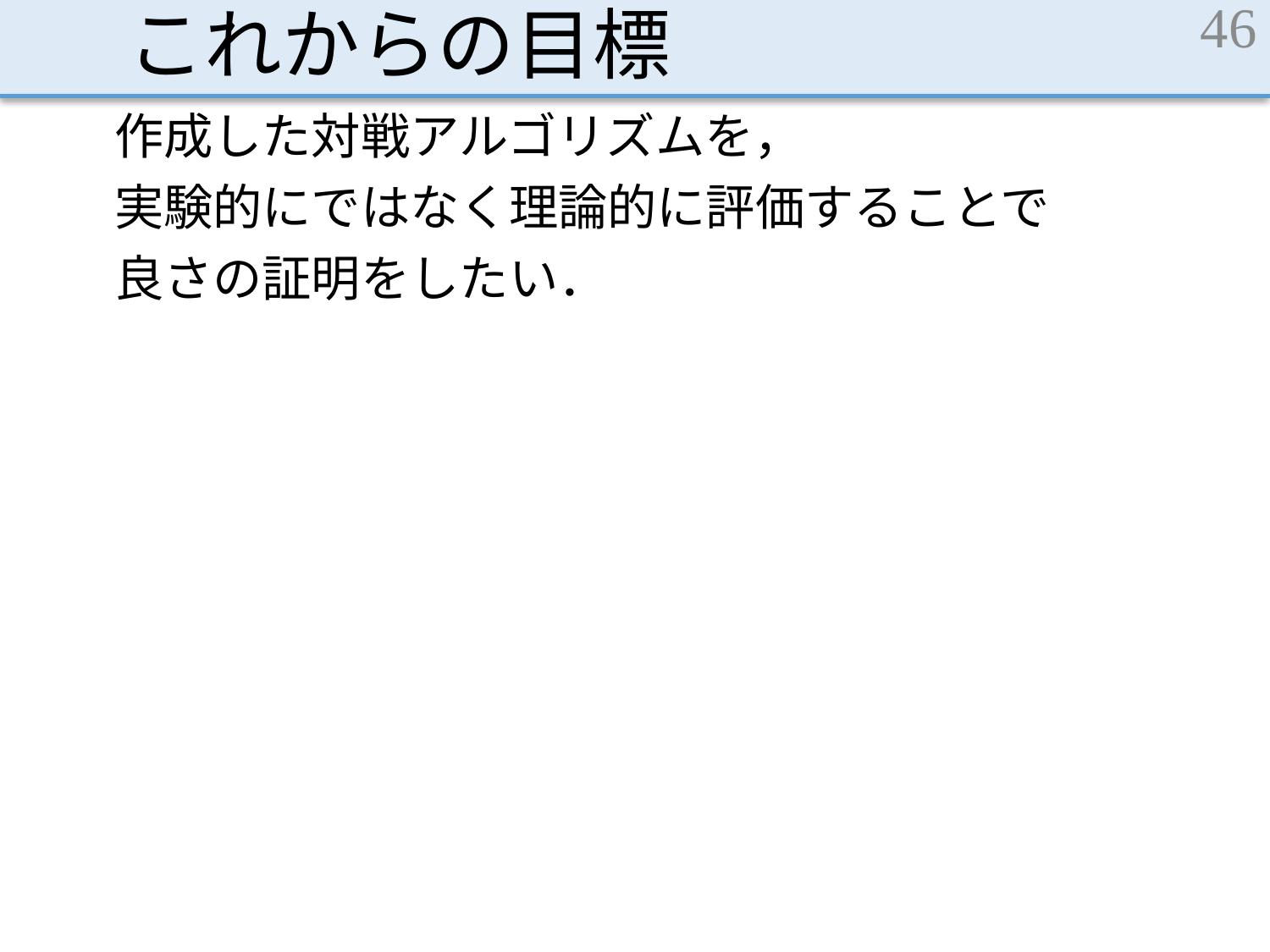

# これからの目標
46
作成した対戦アルゴリズムを，
実験的にではなく理論的に評価することで
良さの証明をしたい．